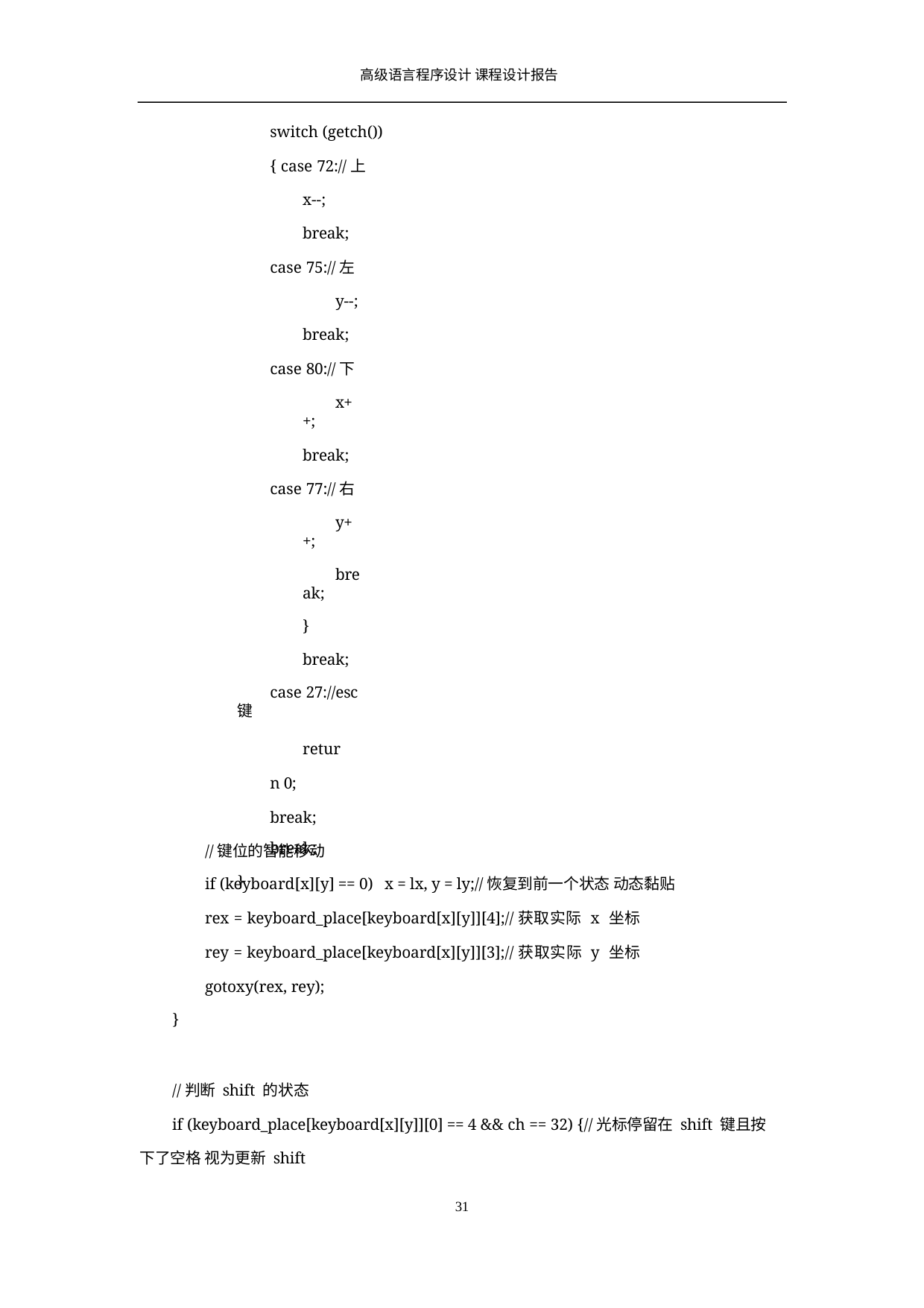

高级语言程序设计 课程设计报告

switch (getch()) { case 72://上

x--;
break; case 75://左

y--;
break; case 80://下

x++;
break; case 77://右

y++;

break;

}

break;

case 27://esc 键
return 0; break;
break;

}
//键位的智能移动

if (keyboard[x][y] == 0) x = lx, y = ly;//恢复到前一个状态 动态黏贴
rex = keyboard_place[keyboard[x][y]][4];//获取实际 x 坐标 rey = keyboard_place[keyboard[x][y]][3];//获取实际 y 坐标 gotoxy(rex, rey);

}
//判断 shift 的状态
if (keyboard_place[keyboard[x][y]][0] == 4 && ch == 32) {//光标停留在 shift 键且按下了空格 视为更新 shift
31